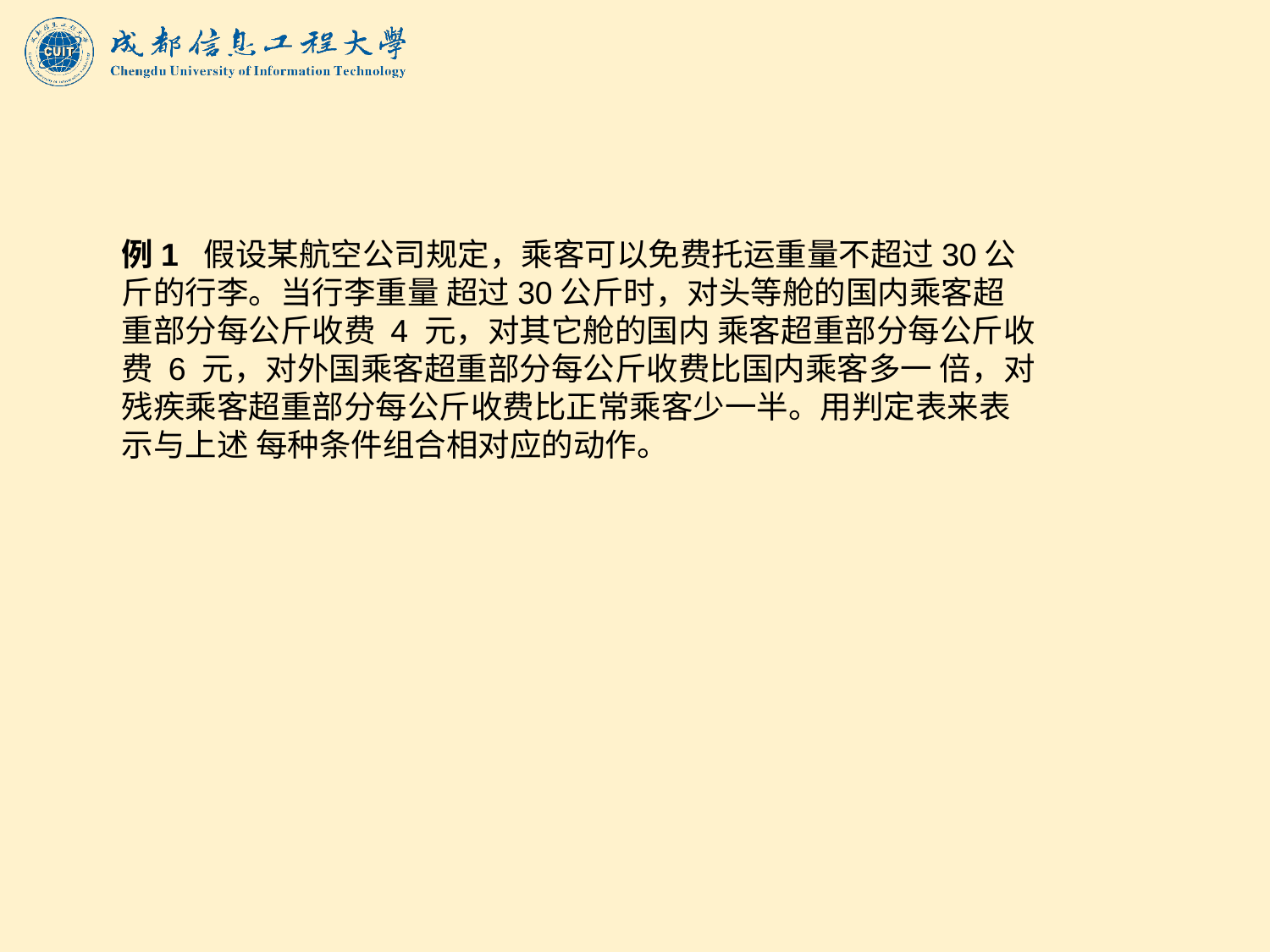

例1  假设某航空公司规定，乘客可以免费托运重量不超过30公斤的行李。当行李重量 超过30公斤时，对头等舱的国内乘客超重部分每公斤收费 4 元，对其它舱的国内 乘客超重部分每公斤收费 6 元，对外国乘客超重部分每公斤收费比国内乘客多一 倍，对残疾乘客超重部分每公斤收费比正常乘客少一半。用判定表来表示与上述 每种条件组合相对应的动作。